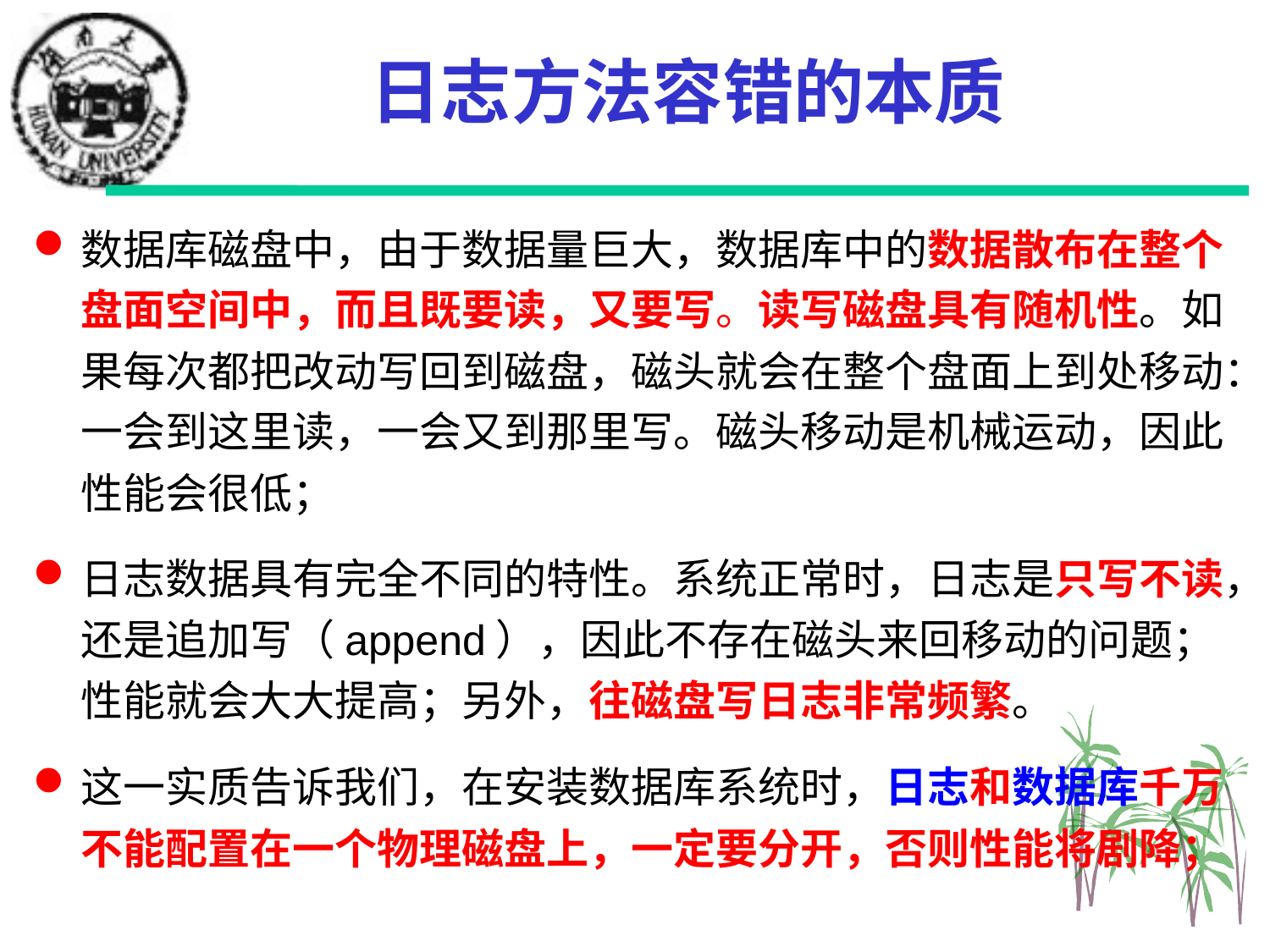

# 日志方法容错的本质
数据库磁盘中，由于数据量巨大，数据库中的数据散布在整个盘面空间中，而且既要读，又要写。读写磁盘具有随机性。如果每次都把改动写回到磁盘，磁头就会在整个盘面上到处移动：一会到这里读，一会又到那里写。磁头移动是机械运动，因此性能会很低；
日志数据具有完全不同的特性。系统正常时，日志是只写不读，还是追加写（append），因此不存在磁头来回移动的问题；性能就会大大提高；另外，往磁盘写日志非常频繁。
这一实质告诉我们，在安装数据库系统时，日志和数据库千万不能配置在一个物理磁盘上，一定要分开，否则性能将剧降；